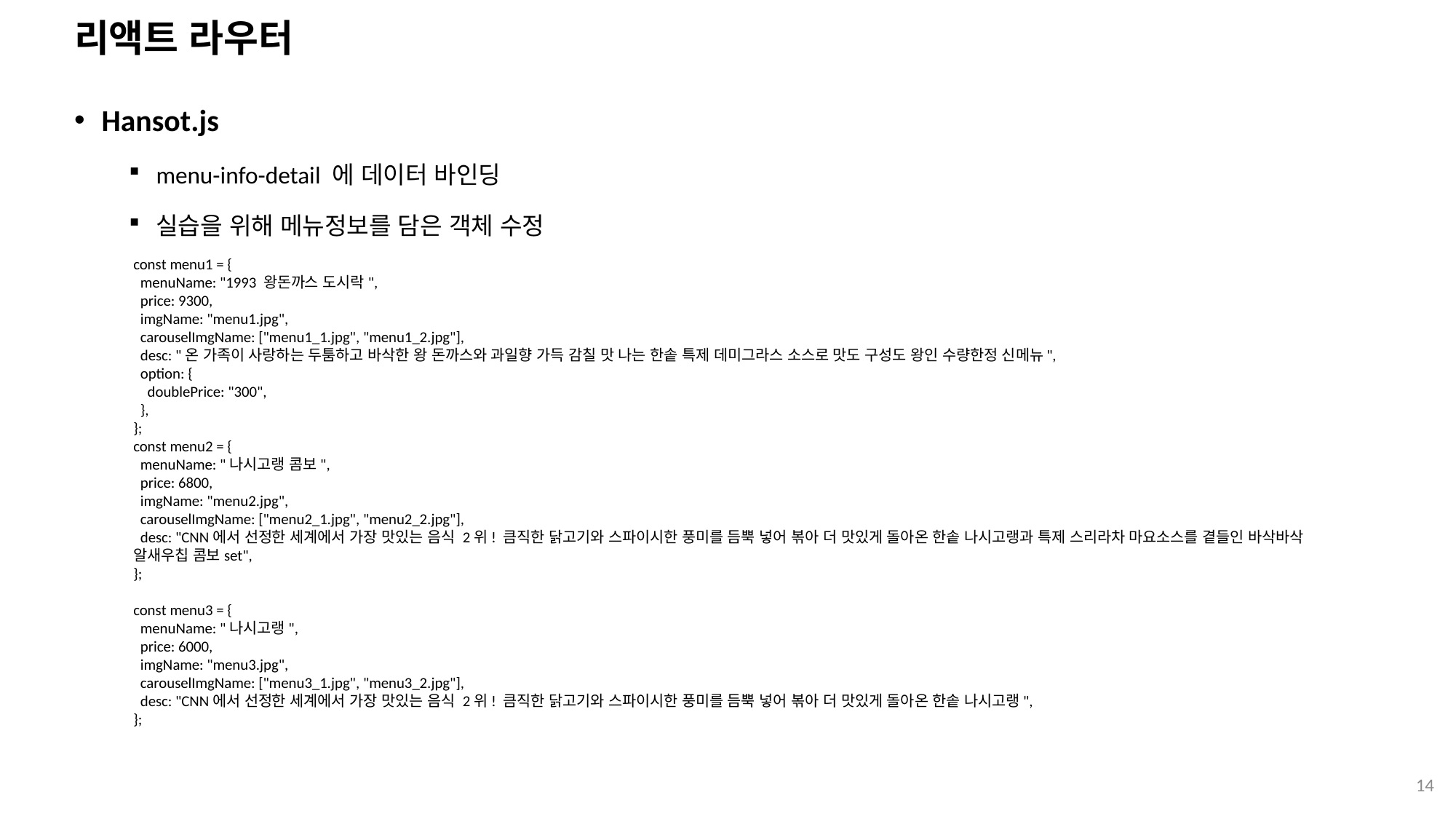

# 리액트 라우터
Hansot.js
menu-info-detail 에 데이터 바인딩
실습을 위해 메뉴정보를 담은 객체 수정

const menu1 = {
  menuName: "1993 왕돈까스 도시락",
  price: 9300,
  imgName: "menu1.jpg",
  carouselImgName: ["menu1_1.jpg", "menu1_2.jpg"],
  desc: "온 가족이 사랑하는 두툼하고 바삭한 왕 돈까스와 과일향 가득 감칠 맛 나는 한솥 특제 데미그라스 소스로 맛도 구성도 왕인 수량한정 신메뉴",
  option: {
    doublePrice: "300",
  },
};
const menu2 = {
  menuName: "나시고랭 콤보",
  price: 6800,
  imgName: "menu2.jpg",
  carouselImgName: ["menu2_1.jpg", "menu2_2.jpg"],
  desc: "CNN에서 선정한 세계에서 가장 맛있는 음식 2위! 큼직한 닭고기와 스파이시한 풍미를 듬뿍 넣어 볶아 더 맛있게 돌아온 한솥 나시고랭과 특제 스리라차 마요소스를 곁들인 바삭바삭 알새우칩 콤보set",
};

const menu3 = {
  menuName: "나시고랭",
  price: 6000,
  imgName: "menu3.jpg",
  carouselImgName: ["menu3_1.jpg", "menu3_2.jpg"],
  desc: "CNN에서 선정한 세계에서 가장 맛있는 음식 2위! 큼직한 닭고기와 스파이시한 풍미를 듬뿍 넣어 볶아 더 맛있게 돌아온 한솥 나시고랭",
};
14